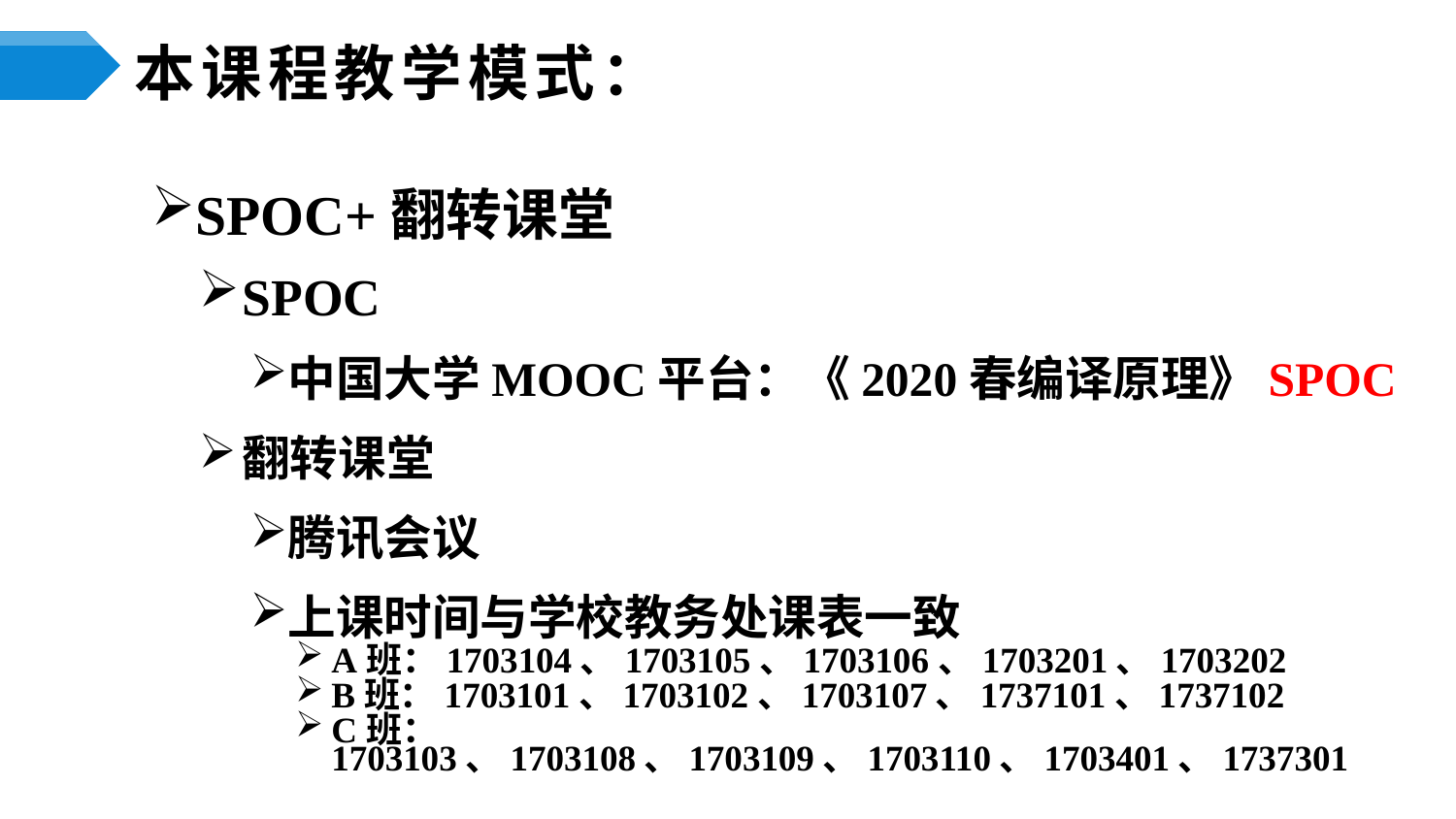

# 本课程教学模式：
SPOC+翻转课堂
SPOC
中国大学MOOC平台：《2020春编译原理》SPOC
翻转课堂
腾讯会议
上课时间与学校教务处课表一致
A班：1703104、1703105、1703106、1703201、1703202
B班：1703101、1703102、1703107、1737101、1737102
C班：1703103、1703108、1703109、1703110、1703401、1737301